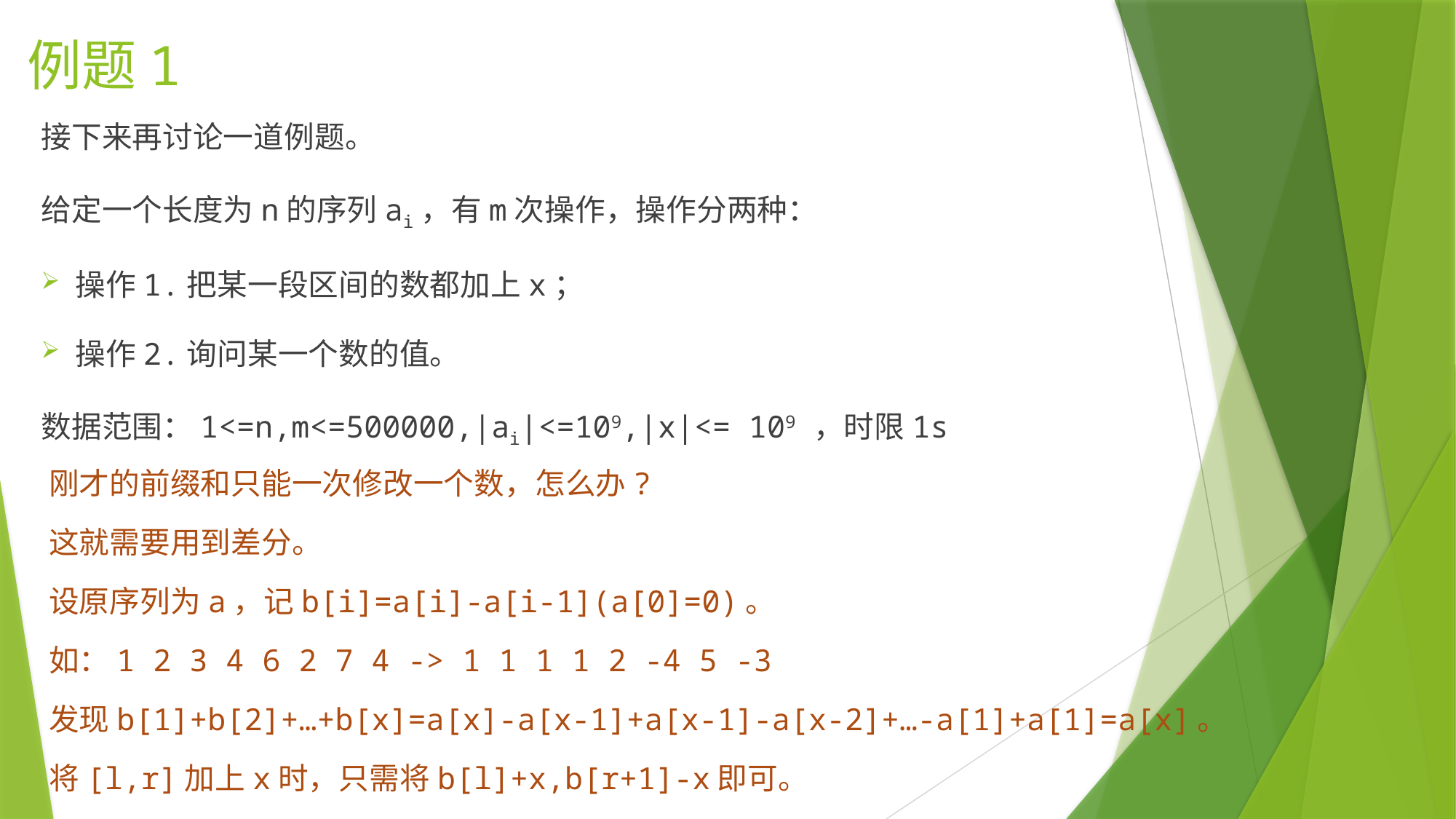

例题1
接下来再讨论一道例题。
给定一个长度为n的序列ai，有m次操作，操作分两种：
操作1.把某一段区间的数都加上x；
操作2.询问某一个数的值。
数据范围：1<=n,m<=500000,|ai|<=109,|x|<= 109 ，时限1s
刚才的前缀和只能一次修改一个数，怎么办?
这就需要用到差分。
设原序列为a，记b[i]=a[i]-a[i-1](a[0]=0)。
如：1 2 3 4 6 2 7 4 -> 1 1 1 1 2 -4 5 -3
发现b[1]+b[2]+…+b[x]=a[x]-a[x-1]+a[x-1]-a[x-2]+…-a[1]+a[1]=a[x]。
将[l,r]加上x时，只需将b[l]+x,b[r+1]-x即可。